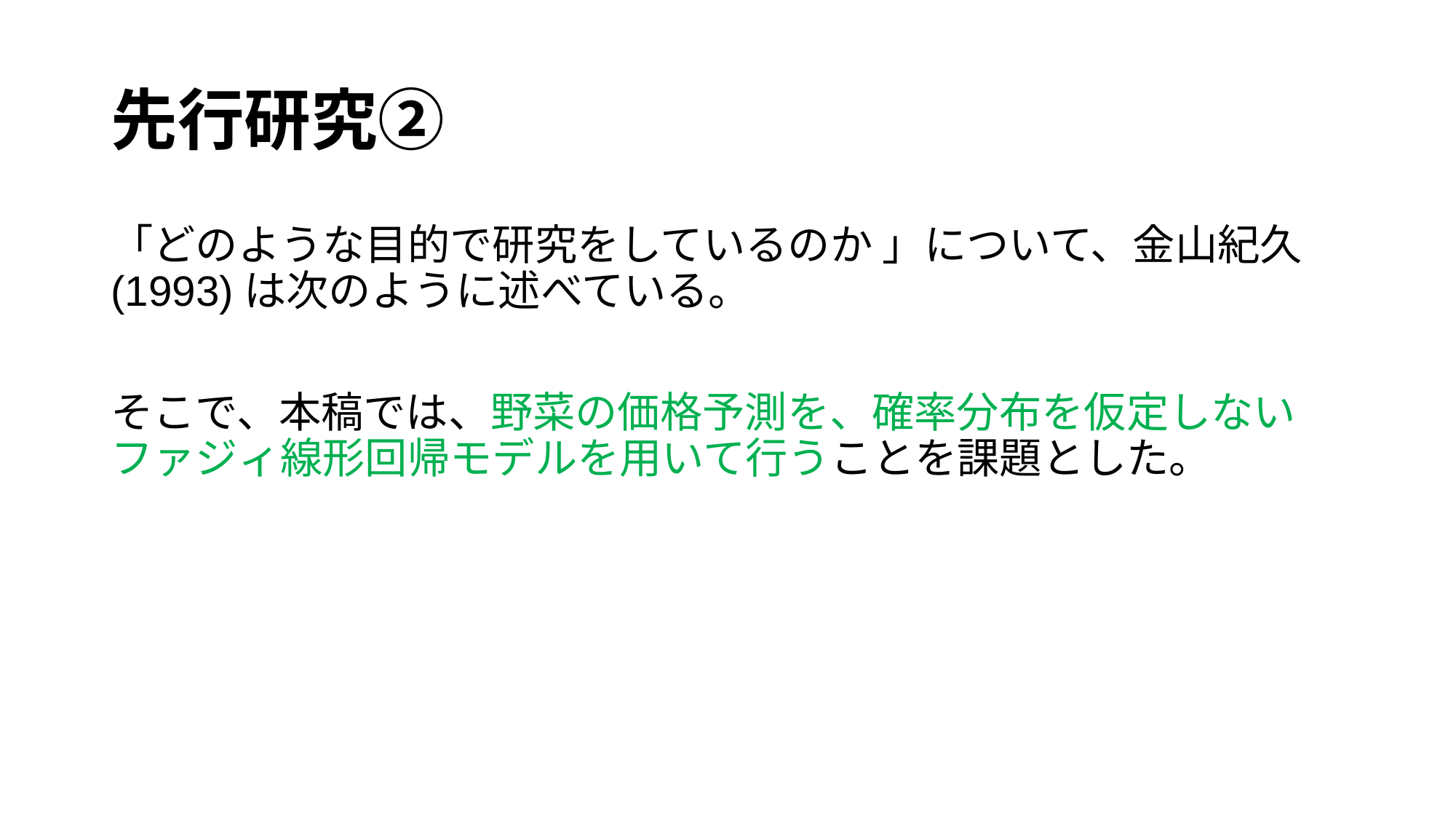

# 先行研究②
「どのような⽬的で研究をしているのか 」について、金山紀久(1993)は次のように述べている。

そこで、本稿では、野菜の価格予測を、確率分布を仮定しないファジィ線形回帰モデルを用いて行うことを課題とした。